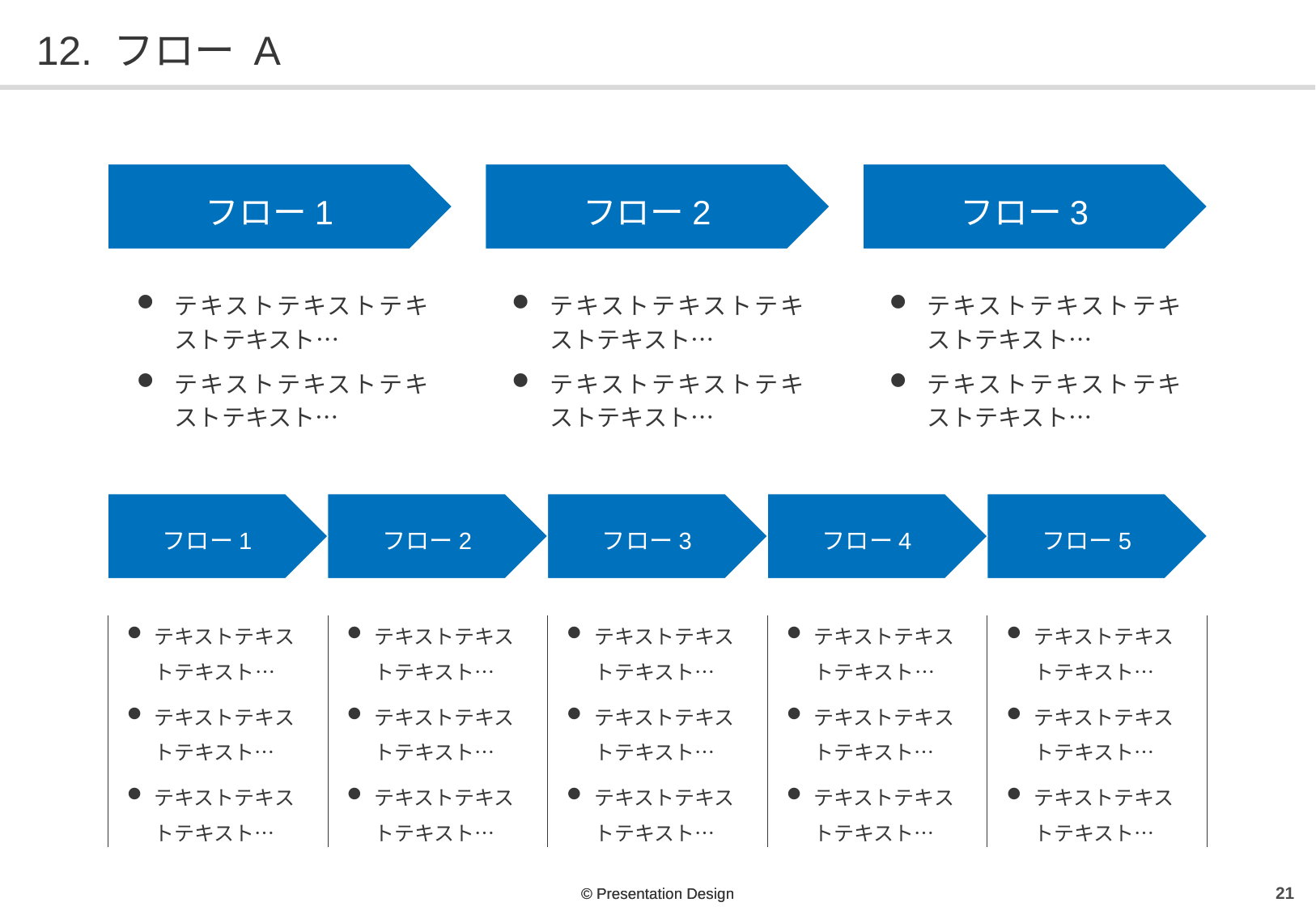

# 12. フロー A
フロー1
フロー2
フロー3
テキストテキストテキストテキスト…
テキストテキストテキストテキスト…
テキストテキストテキストテキスト…
テキストテキストテキストテキスト…
テキストテキストテキストテキスト…
テキストテキストテキストテキスト…
フロー1
フロー2
フロー3
フロー4
フロー5
| テキストテキストテキスト… テキストテキストテキスト… テキストテキストテキスト… | テキストテキストテキスト… テキストテキストテキスト… テキストテキストテキスト… | テキストテキストテキスト… テキストテキストテキスト… テキストテキストテキスト… | テキストテキストテキスト… テキストテキストテキスト… テキストテキストテキスト… | テキストテキストテキスト… テキストテキストテキスト… テキストテキストテキスト… |
| --- | --- | --- | --- | --- |
21